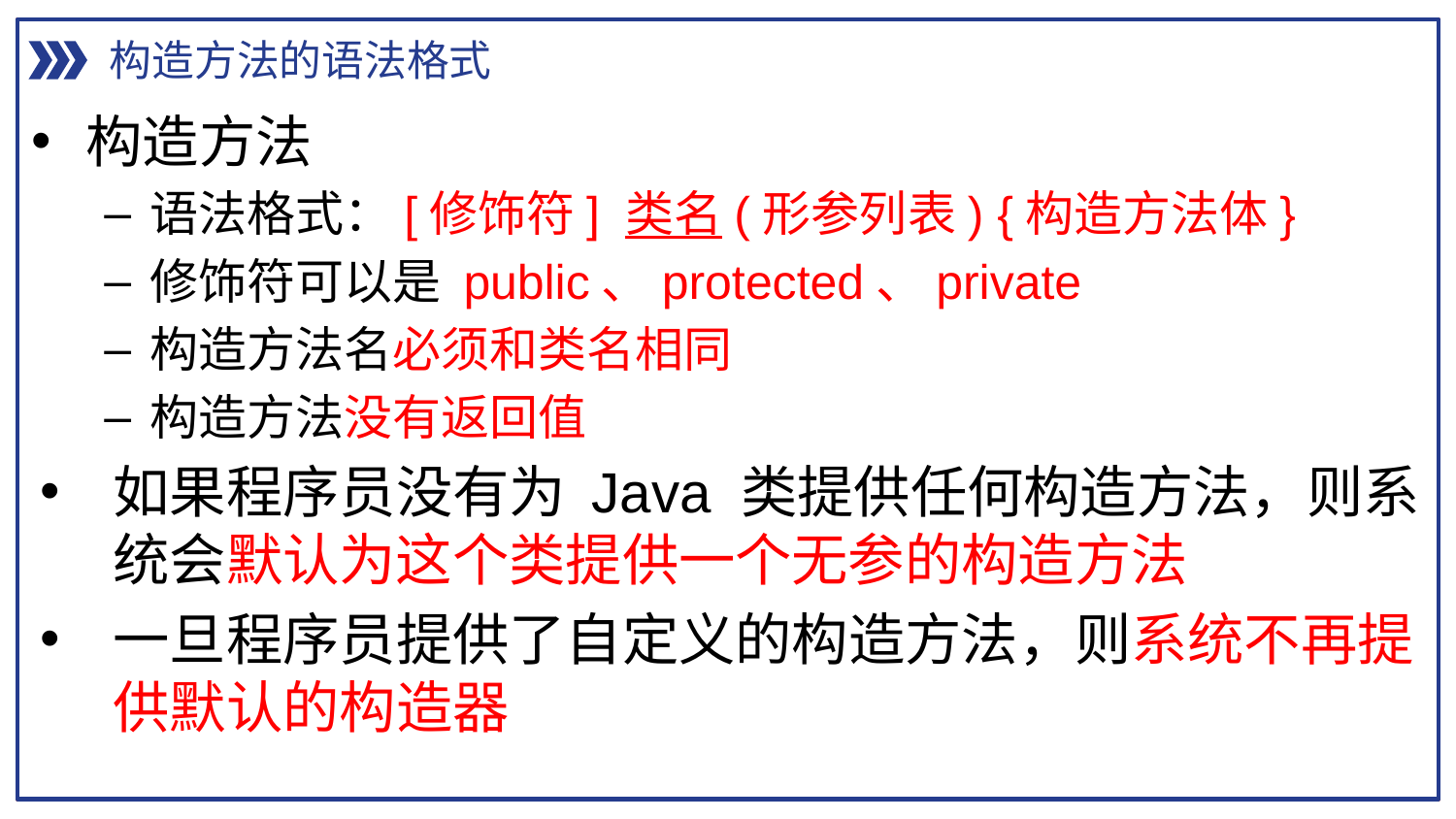

构造方法的语法格式

构造方法
语法格式：[修饰符] 类名(形参列表) {构造方法体}
修饰符可以是 public、protected、private
构造方法名必须和类名相同
构造方法没有返回值
如果程序员没有为 Java 类提供任何构造方法，则系统会默认为这个类提供一个无参的构造方法
一旦程序员提供了自定义的构造方法，则系统不再提供默认的构造器